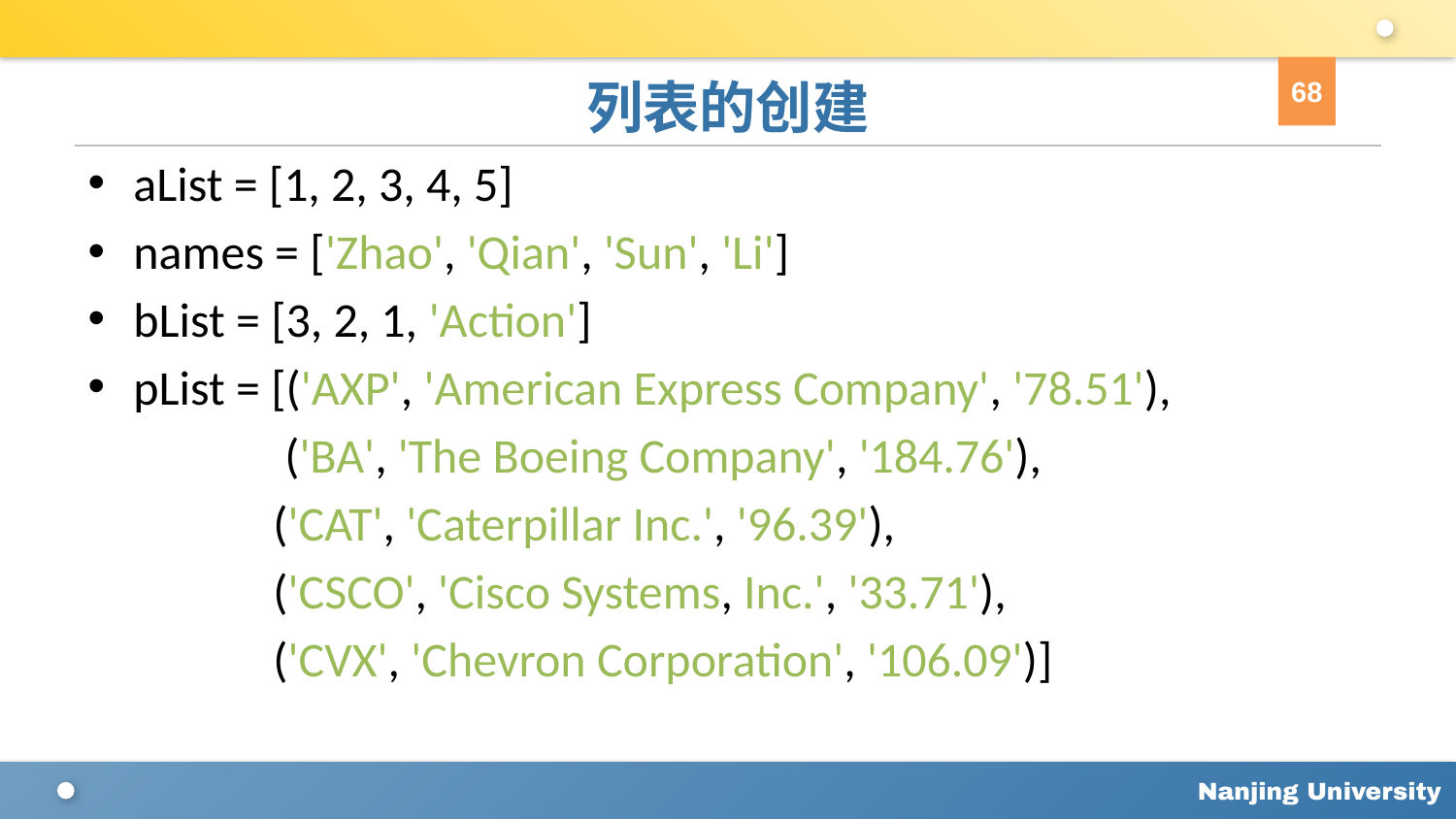

68
# 列表的创建
aList = [1, 2, 3, 4, 5]
names = ['Zhao', 'Qian', 'Sun', 'Li']
bList = [3, 2, 1, 'Action']
pList = [('AXP', 'American Express Company', '78.51'),
             ('BA', 'The Boeing Company', '184.76'),
('CAT', 'Caterpillar Inc.', '96.39'),
('CSCO', 'Cisco Systems, Inc.', '33.71'),
('CVX', 'Chevron Corporation', '106.09')]